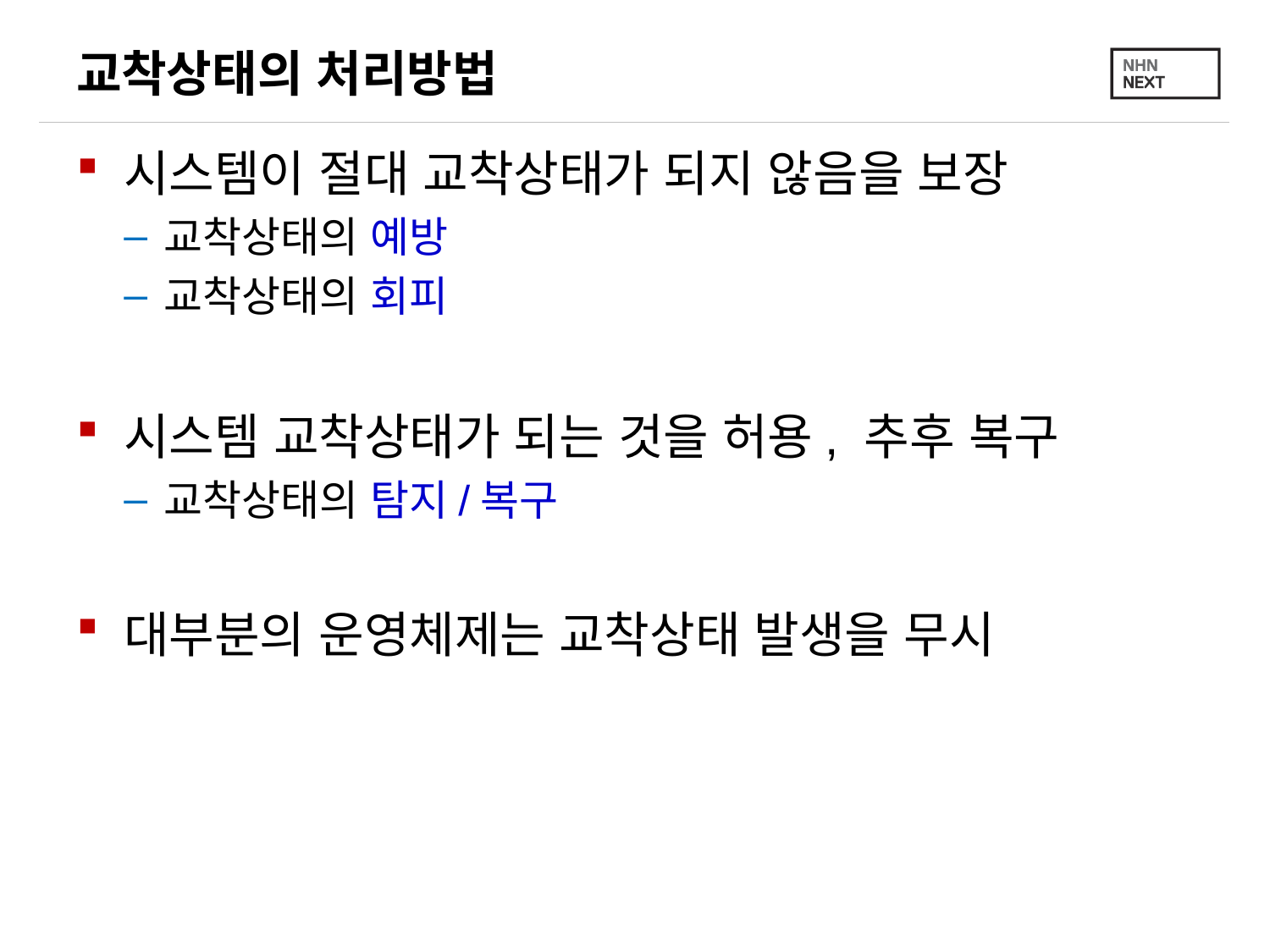

# 교착상태의 처리방법
시스템이 절대 교착상태가 되지 않음을 보장
교착상태의 예방
교착상태의 회피

시스템 교착상태가 되는 것을 허용, 추후 복구
교착상태의 탐지/복구

대부분의 운영체제는 교착상태 발생을 무시